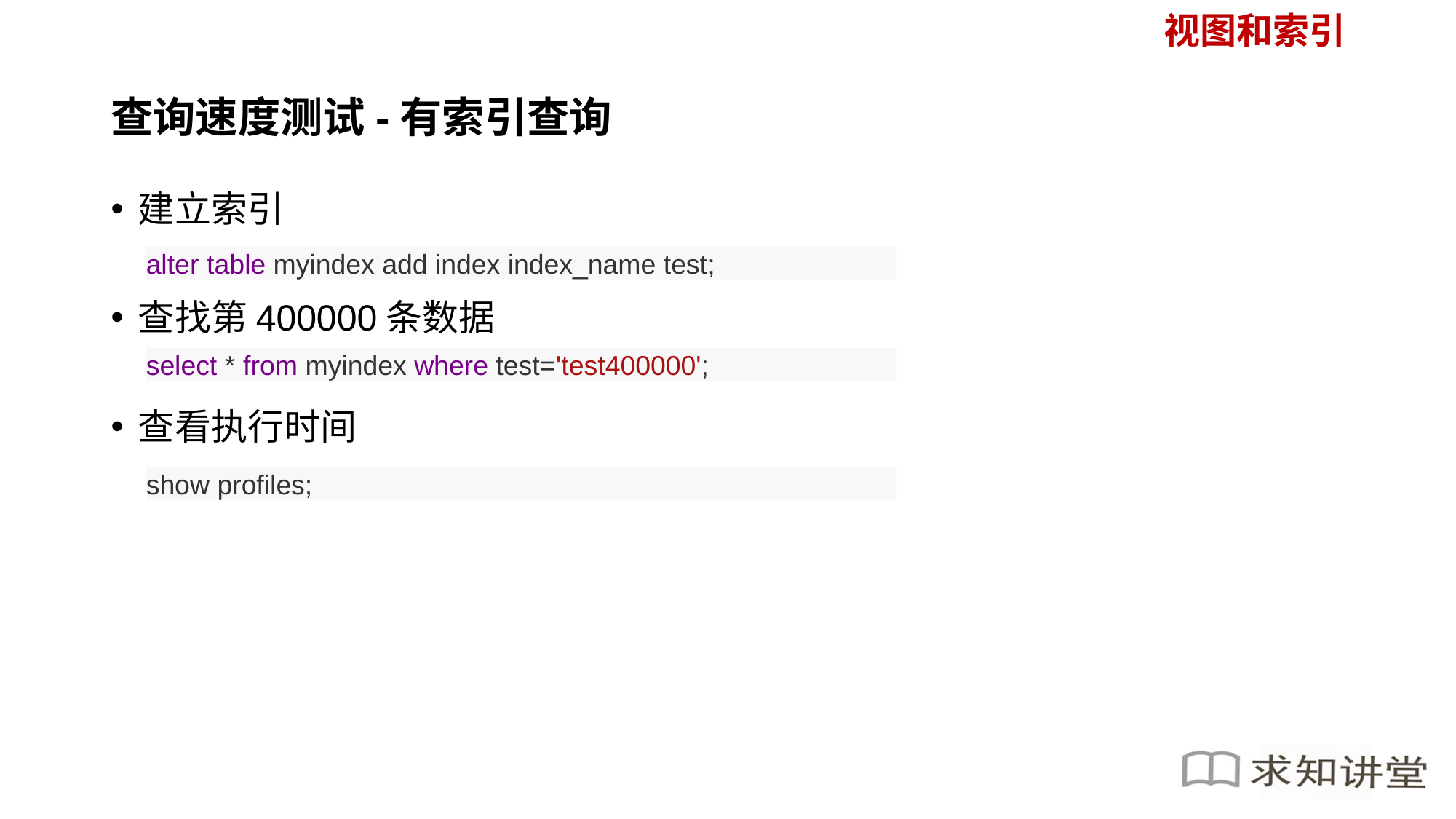

视图和索引
# 查询速度测试-有索引查询
建立索引

查找第400000条数据

查看执行时间

alter table myindex add index index_name test;
select * from myindex where test='test400000';
show profiles;